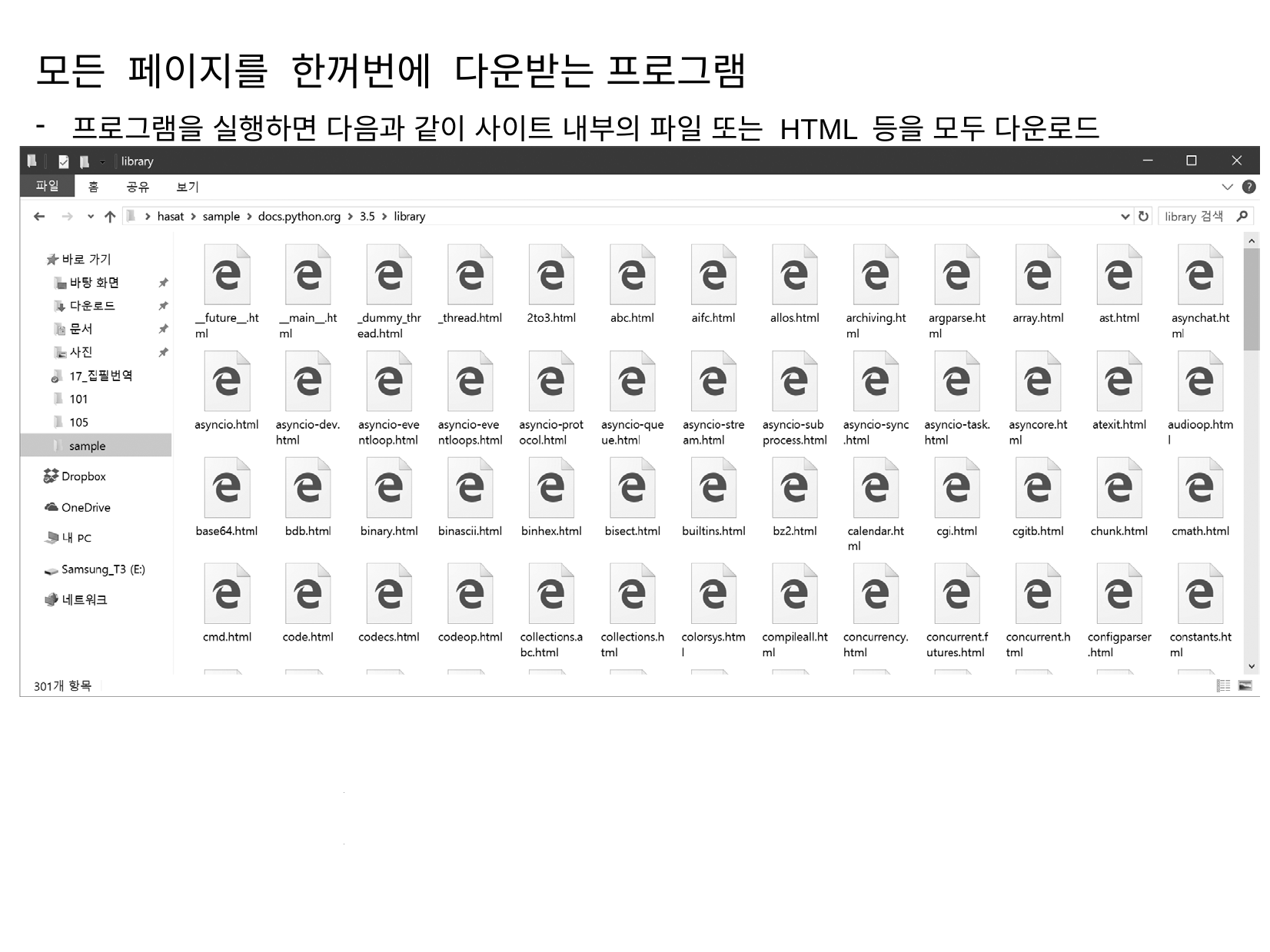

모든  페이지를  한꺼번에  다운받는 프로그램
프로그램을 실행하면 다음과 같이 사이트 내부의 파일 또는 HTML 등을 모두 다운로드